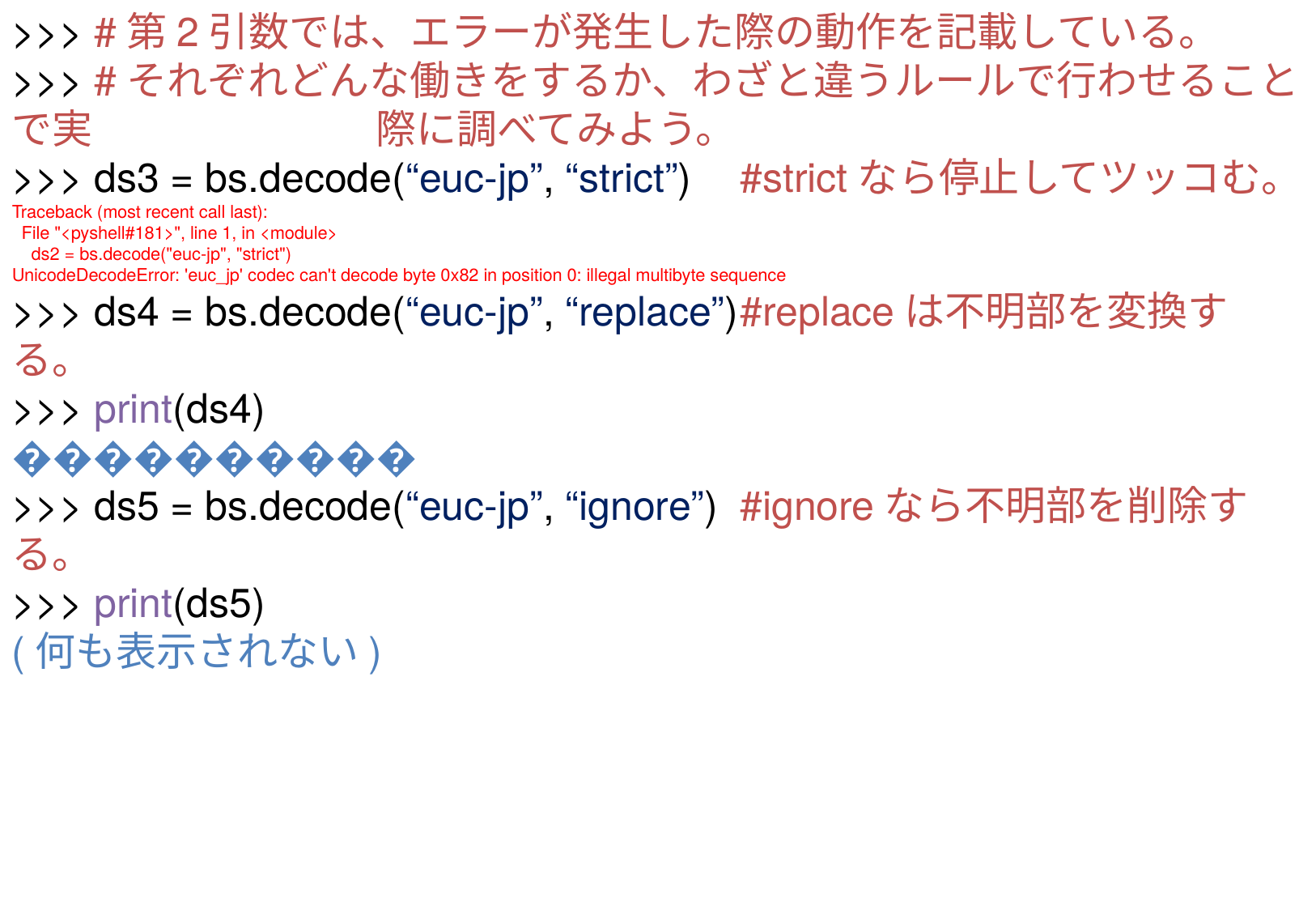

>>> #第2引数では、エラーが発生した際の動作を記載している。
>>> #それぞれどんな働きをするか、わざと違うルールで行わせることで実			際に調べてみよう。
>>> ds3 = bs.decode(“euc-jp”, “strict”)	#strictなら停止してツッコむ。
Traceback (most recent call last):
  File "<pyshell#181>", line 1, in <module>
    ds2 = bs.decode("euc-jp", "strict")
UnicodeDecodeError: 'euc_jp' codec can't decode byte 0x82 in position 0: illegal multibyte sequence
>>> ds4 = bs.decode(“euc-jp”, “replace”)	#replaceは不明部を変換する。
>>> print(ds4)
����������
>>> ds5 = bs.decode(“euc-jp”, “ignore”)	#ignoreなら不明部を削除する。
>>> print(ds5)
(何も表示されない)